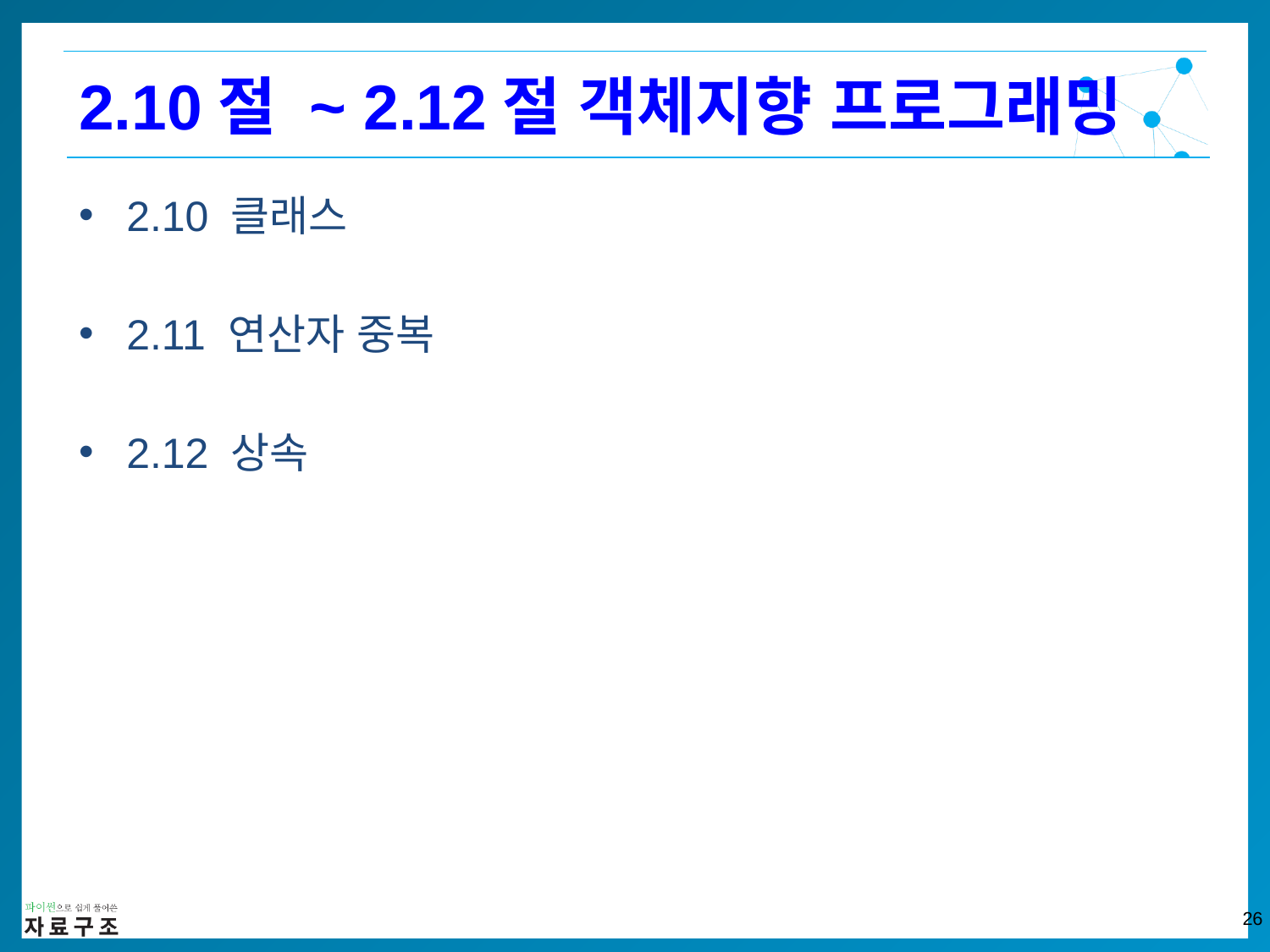

2.10절 ~ 2.12절 객체지향 프로그래밍
2.10 클래스

2.11 연산자 중복

2.12 상속